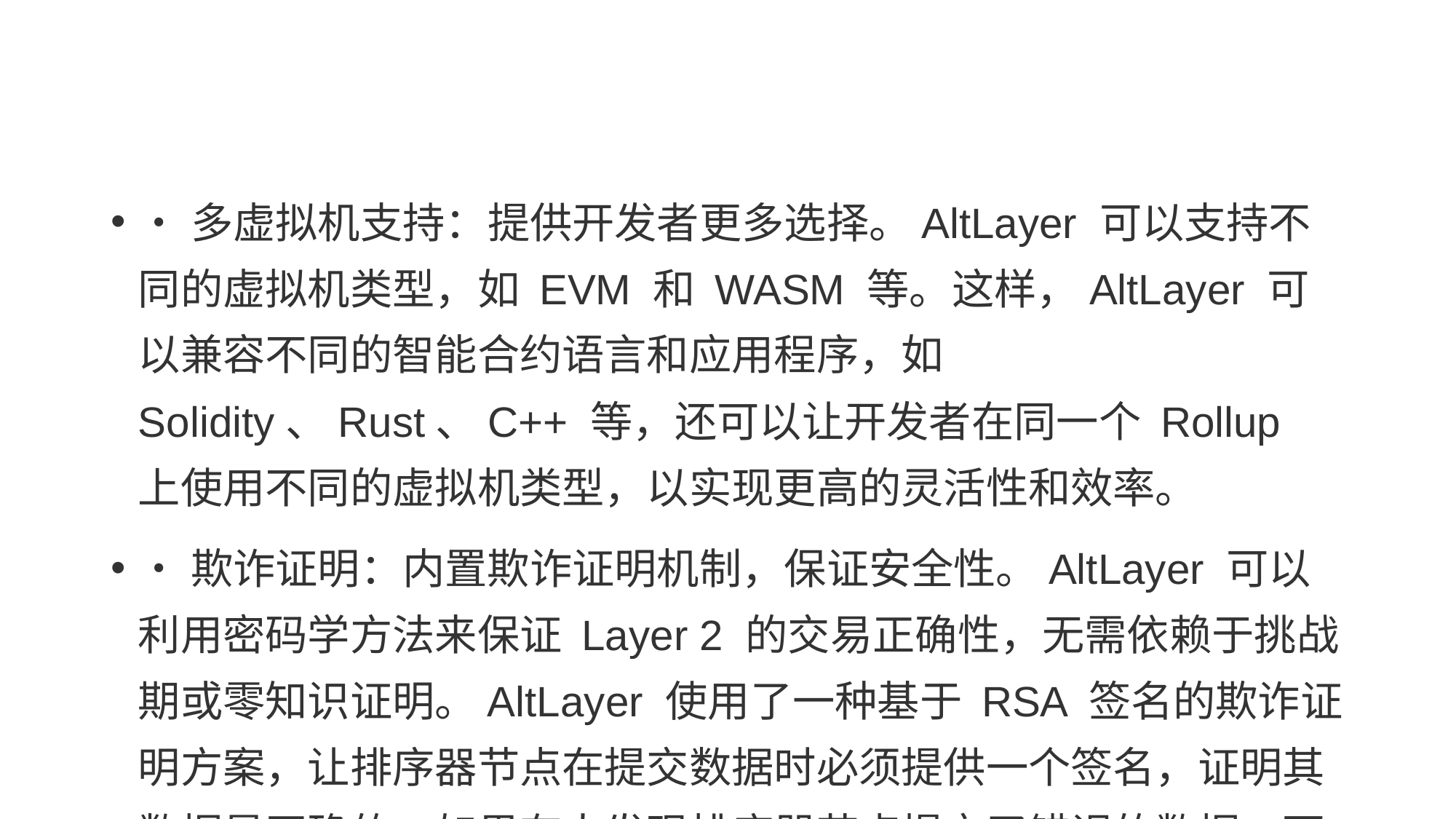

•多虚拟机支持：提供开发者更多选择。AltLayer 可以支持不同的虚拟机类型，如 EVM 和 WASM 等。这样，AltLayer 可以兼容不同的智能合约语言和应用程序，如 Solidity、Rust、C++ 等，还可以让开发者在同一个 Rollup 上使用不同的虚拟机类型，以实现更高的灵活性和效率。
•欺诈证明：内置欺诈证明机制，保证安全性。AltLayer 可以利用密码学方法来保证 Layer 2 的交易正确性，无需依赖于挑战期或零知识证明。AltLayer 使用了一种基于 RSA 签名的欺诈证明方案，让排序器节点在提交数据时必须提供一个签名，证明其数据是正确的。如果有人发现排序器节点提交了错误的数据，可以提供一个欺诈证明，即一个反例交易，来证明排序器节点的签名是伪造的。这样，AltLayer 可以在不牺牲安全性的前提下提高效率和降低成本。
•去中心化排序器：提高可靠性。AltLayer 通过 Beacon Layer 来实现去中心化排序器，即任何人都可以作为排序者加入网络，并有机会被选中服务于专用的启动程序。这样可以增加网络的安全性和去中心化程度，同时也可以为排序者提供激励。